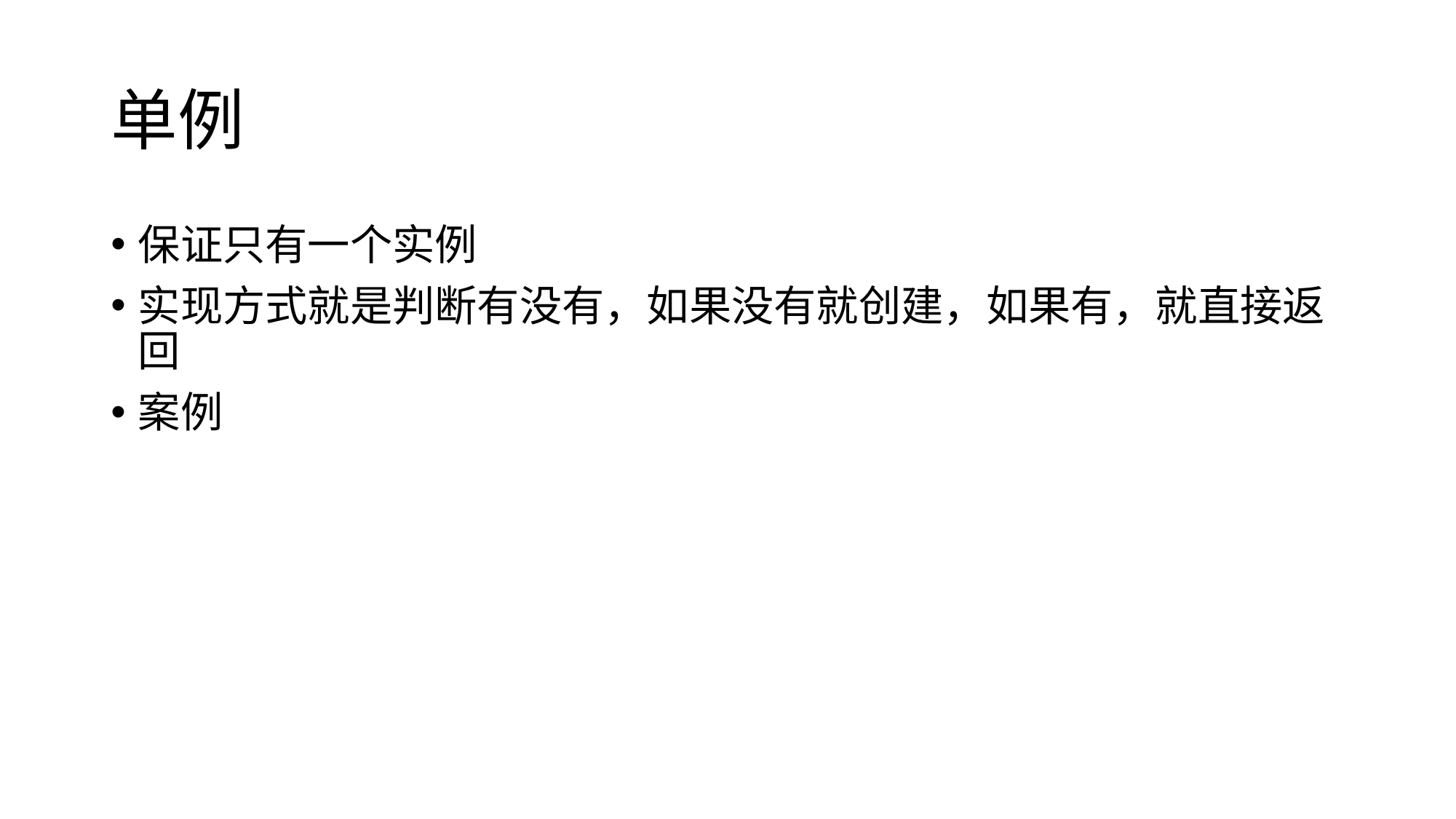

# 单例
保证只有一个实例
实现方式就是判断有没有，如果没有就创建，如果有，就直接返回
案例